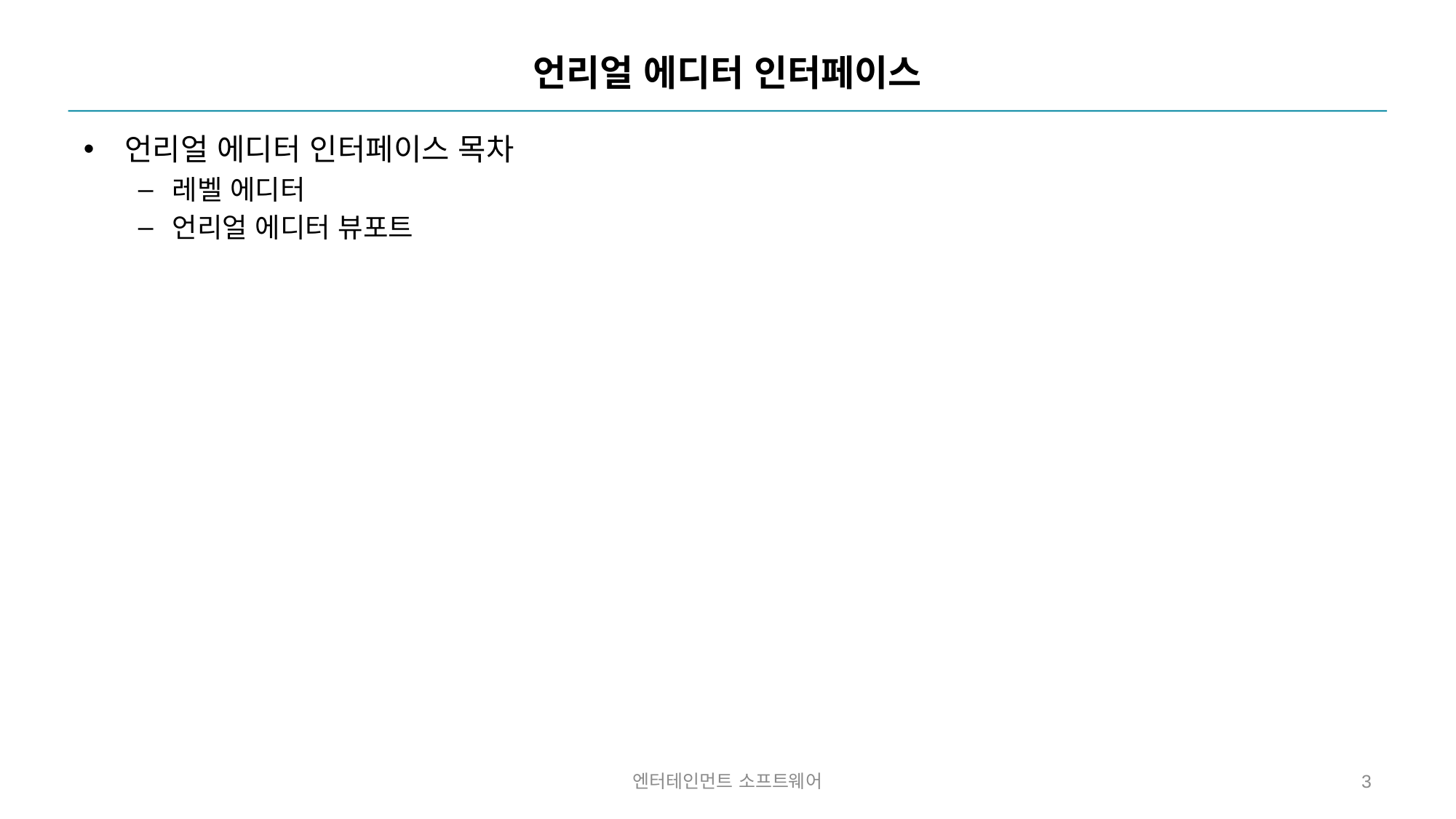

# 언리얼 에디터 인터페이스
언리얼 에디터 인터페이스 목차
레벨 에디터
언리얼 에디터 뷰포트

엔터테인먼트 소프트웨어
3